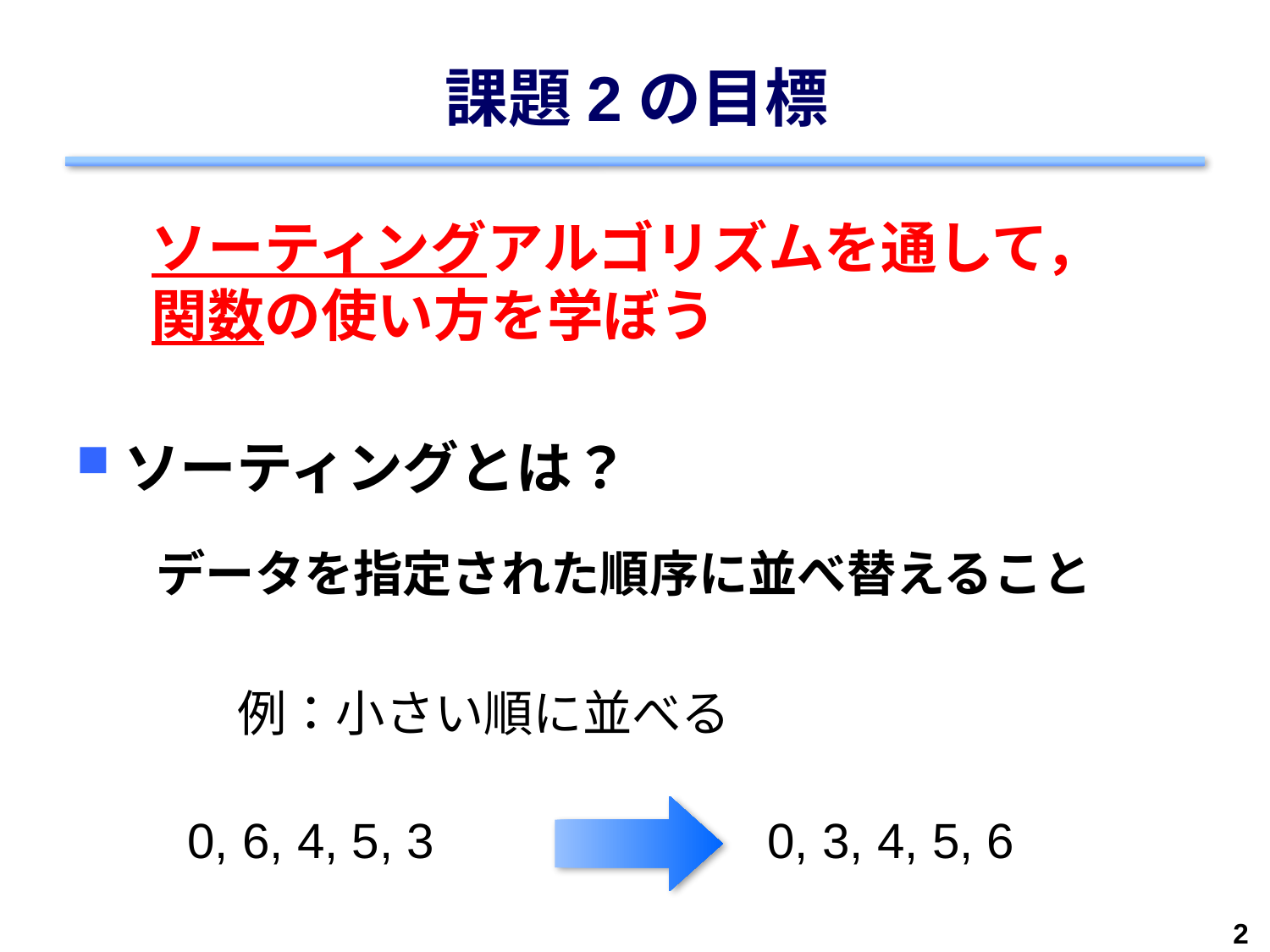

# 課題2の目標
ソーティングアルゴリズムを通して，関数の使い方を学ぼう
ソーティングとは？
データを指定された順序に並べ替えること
例：小さい順に並べる

0, 6, 4, 5, 3
0, 3, 4, 5, 6
2